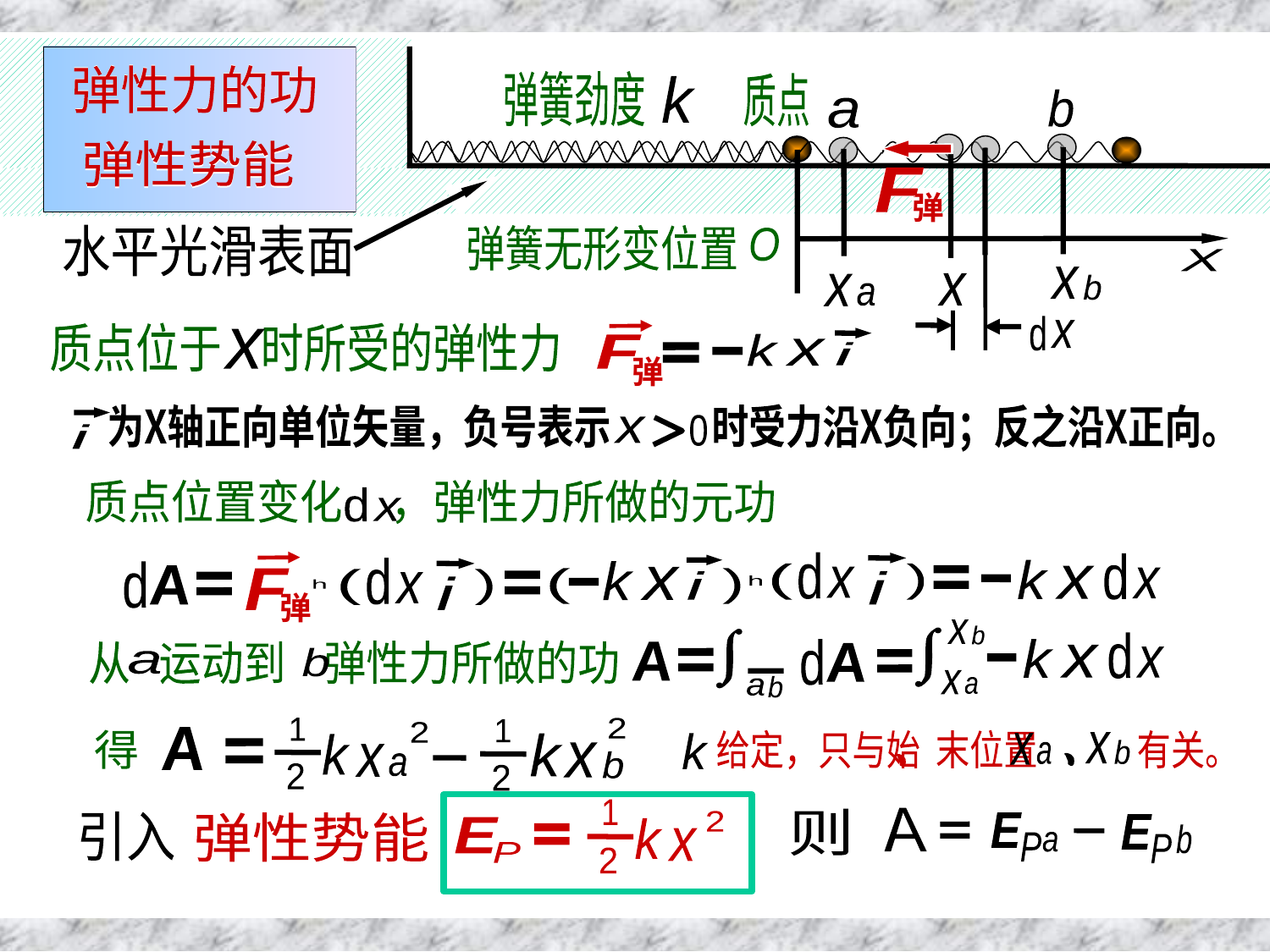

弹力的功

弹性力的功
弹性力的功
弹性势能
弹性势能

弹簧劲度
质点
k
b

x
b
a

x
a

x

F
F
弹

水平光滑表面
弹簧无形变位置
O

X

d
x

质点位于    时所受的弹性力
x

F
F
弹

i
k
x

为X轴正向单位矢量，负号表示            时受力沿X负向；反之沿X正向。

0
x

i
质点位置变化     ，弹性力所做的元功
d
x
d
x
d
x
k
x

d
x

i
(
)

i

i
k
x
d
(
)

A

(
)
h
h

F
F
弹

x
b

d
x
d
A
k
从   运动到    弹性力所做的功
b
a
A

x

x
a

b
a
1
2
1
2
A
得
给定，只与始  末位置             有关。

x
b
x
a
k
k
k
x
b
x
a

2
2

1
2

k
x

2
引入
弹性势能
E
P
A

E
P
E
P
b

a
则